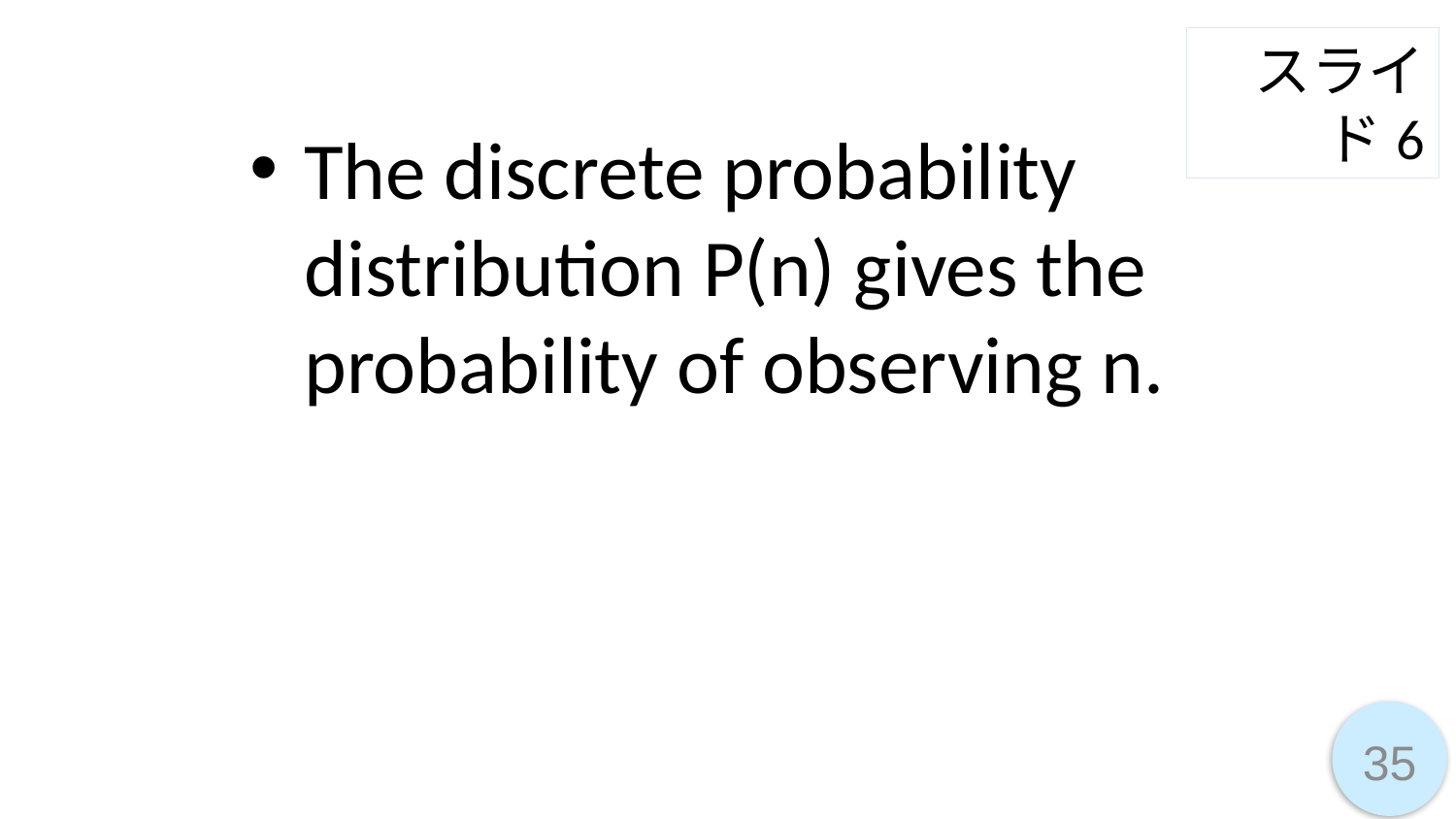

スライド6
The discrete probability distribution P(n) gives the probability of observing n.
35